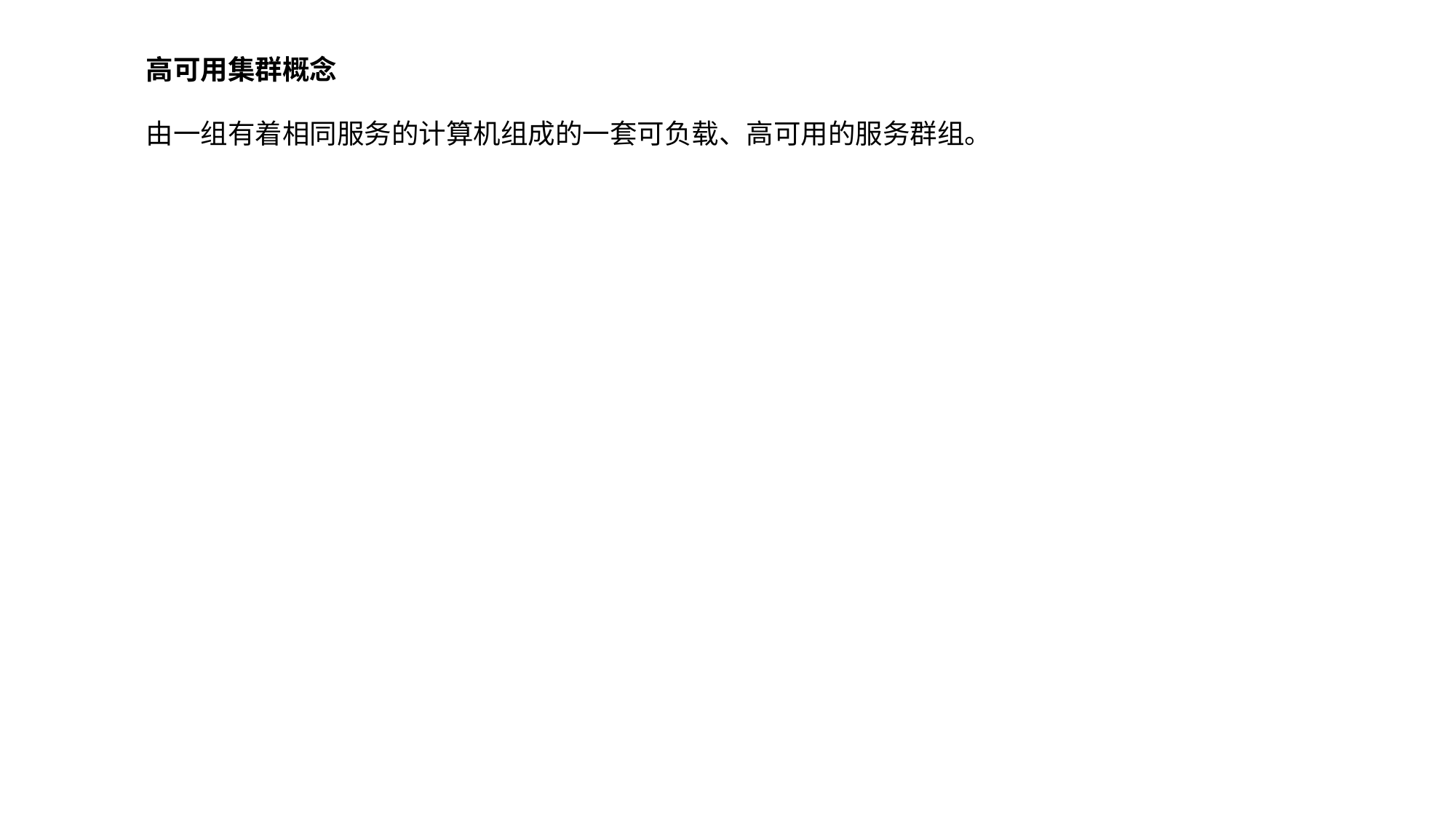

高可用集群概念
由一组有着相同服务的计算机组成的一套可负载、高可用的服务群组。